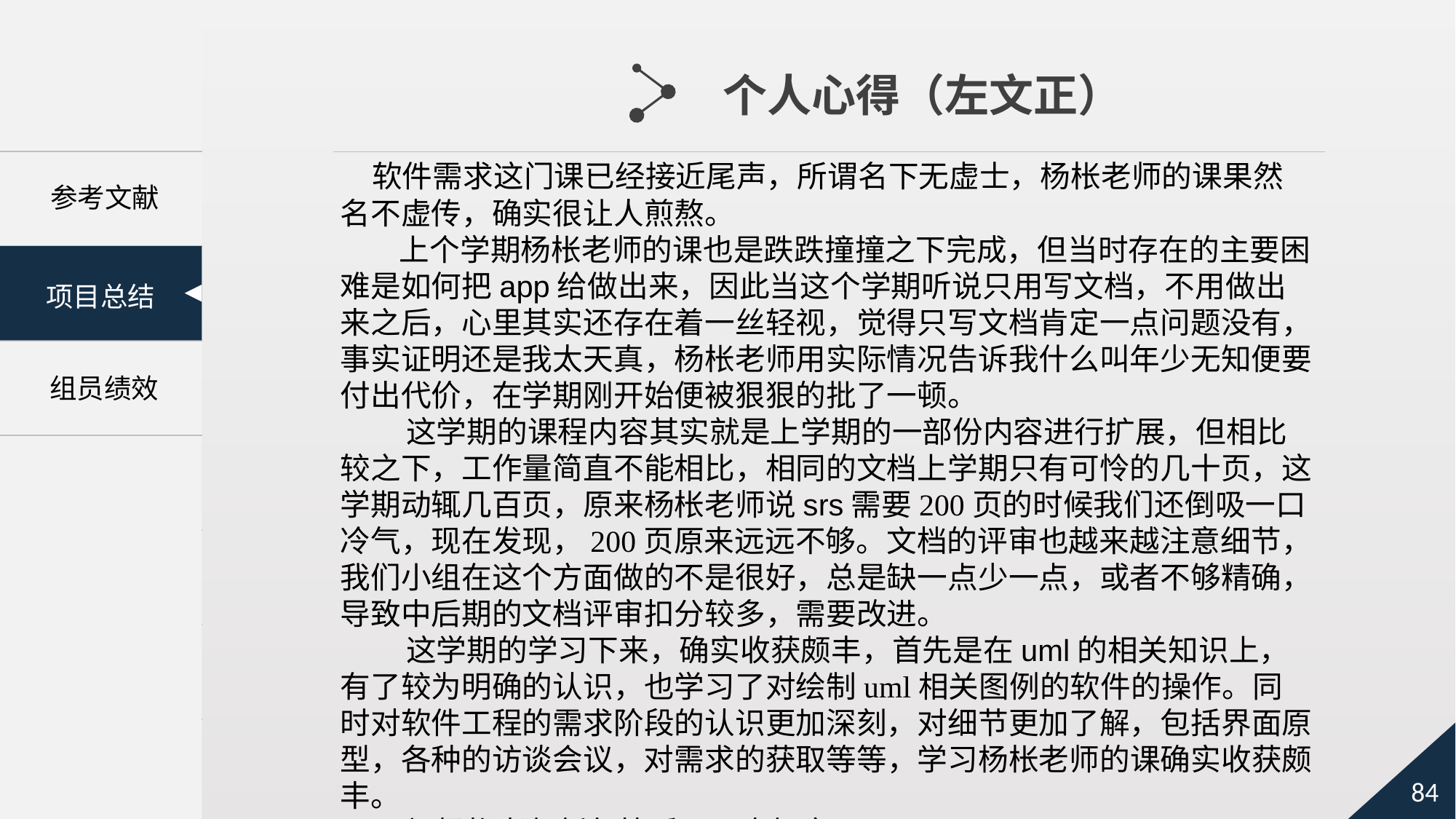

个人心得（左文正）
软件需求这门课已经接近尾声，所谓名下无虚士，杨枨老师的课果然名不虚传，确实很让人煎熬。
   上个学期杨枨老师的课也是跌跌撞撞之下完成，但当时存在的主要困难是如何把app给做出来，因此当这个学期听说只用写文档，不用做出来之后，心里其实还存在着一丝轻视，觉得只写文档肯定一点问题没有，事实证明还是我太天真，杨枨老师用实际情况告诉我什么叫年少无知便要付出代价，在学期刚开始便被狠狠的批了一顿。
    这学期的课程内容其实就是上学期的一部份内容进行扩展，但相比较之下，工作量简直不能相比，相同的文档上学期只有可怜的几十页，这学期动辄几百页，原来杨枨老师说srs需要200页的时候我们还倒吸一口冷气，现在发现，200页原来远远不够。文档的评审也越来越注意细节，我们小组在这个方面做的不是很好，总是缺一点少一点，或者不够精确，导致中后期的文档评审扣分较多，需要改进。
    这学期的学习下来，确实收获颇丰，首先是在uml的相关知识上，有了较为明确的认识，也学习了对绘制uml相关图例的软件的操作。同时对软件工程的需求阶段的认识更加深刻，对细节更加了解，包括界面原型，各种的访谈会议，对需求的获取等等，学习杨枨老师的课确实收获颇丰。
    祝杨枨老师新年快乐，万事如意。
     参考文献
　 项目总结
组员绩效

其他